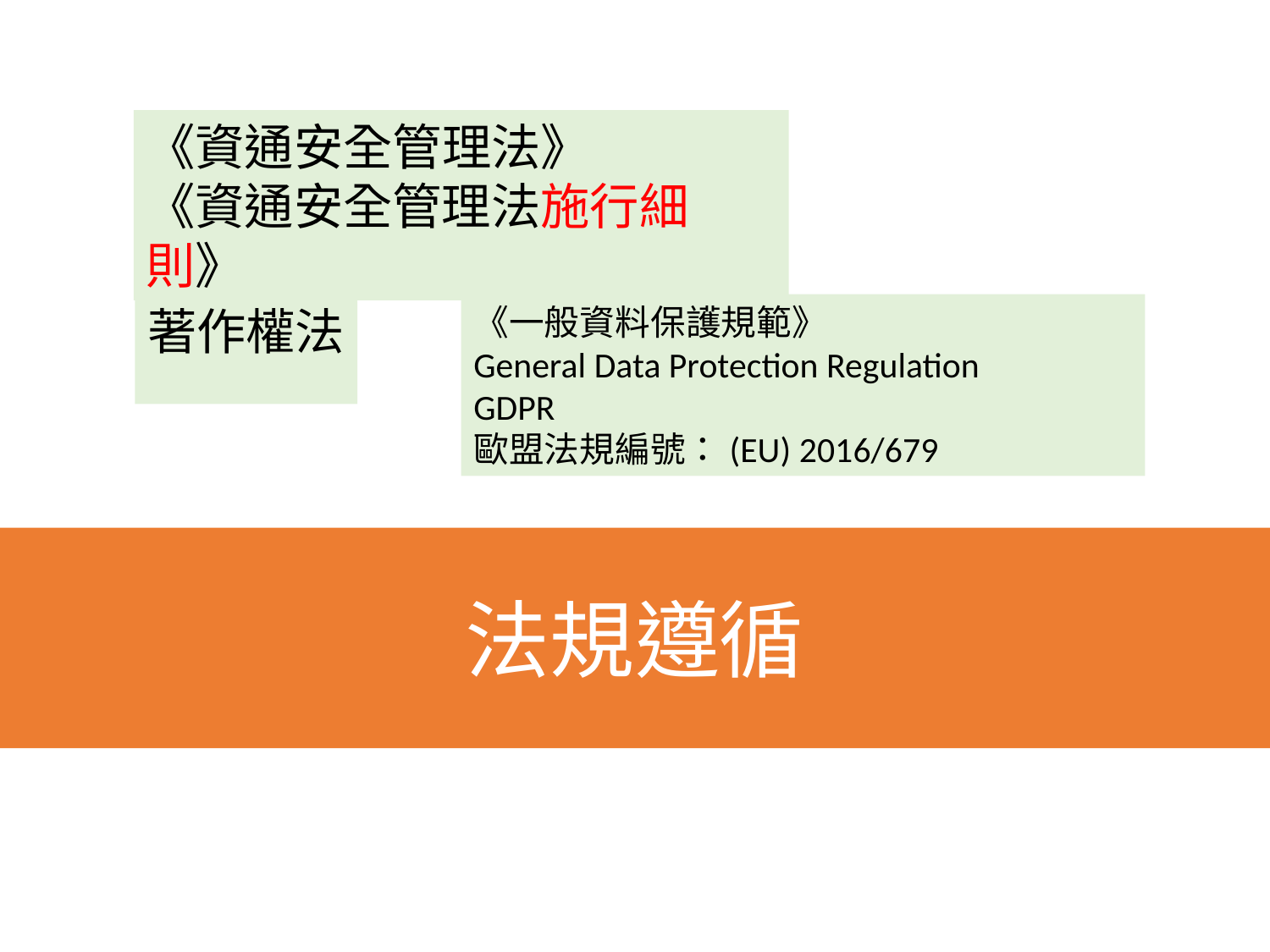

《資通安全管理法》
《資通安全管理法施行細則》
著作權法

《一般資料保護規範》
General Data Protection Regulation
GDPR
歐盟法規編號：(EU) 2016/679
法規遵循